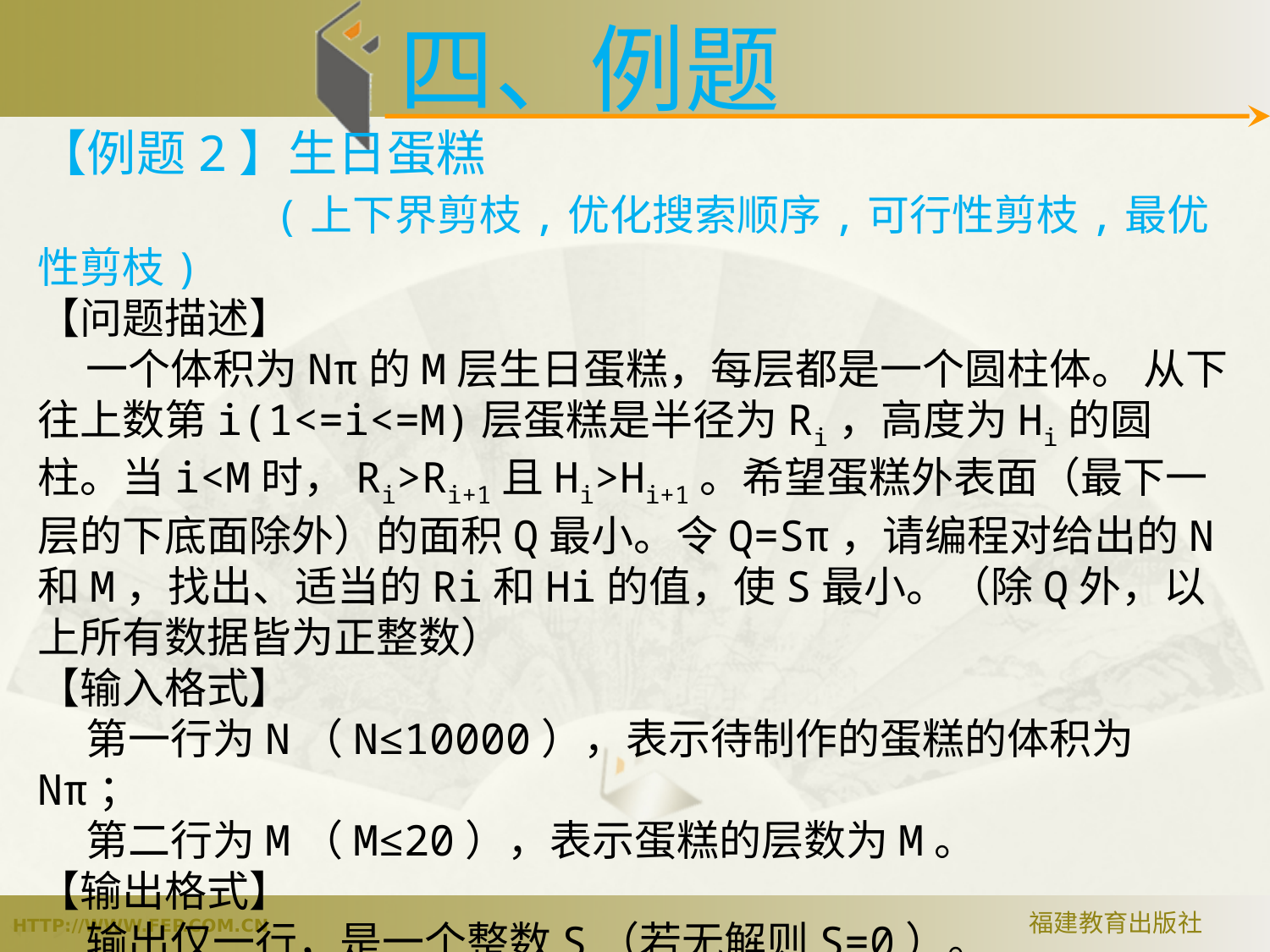

四、例题
【例题2】生日蛋糕
        (上下界剪枝,优化搜索顺序,可行性剪枝,最优性剪枝)
【问题描述】
    一个体积为Nπ的M层生日蛋糕，每层都是一个圆柱体。 从下往上数第i(1<=i<=M)层蛋糕是半径为Ri，高度为Hi的圆柱。当i<M时，Ri>Ri+1且Hi>Hi+1。希望蛋糕外表面（最下一层的下底面除外）的面积Q最小。令Q=Sπ，请编程对给出的N和M，找出、适当的Ri和Hi的值，使S最小。（除Q外，以上所有数据皆为正整数）
【输入格式】
    第一行为N（N≤10000），表示待制作的蛋糕的体积为Nπ；
    第二行为M（M≤20），表示蛋糕的层数为M。
【输出格式】
    输出仅一行，是一个整数S（若无解则S=0）。
附：圆柱公式：体积V=πR2H；侧面积A’=2πRH；底面积A=πR2。